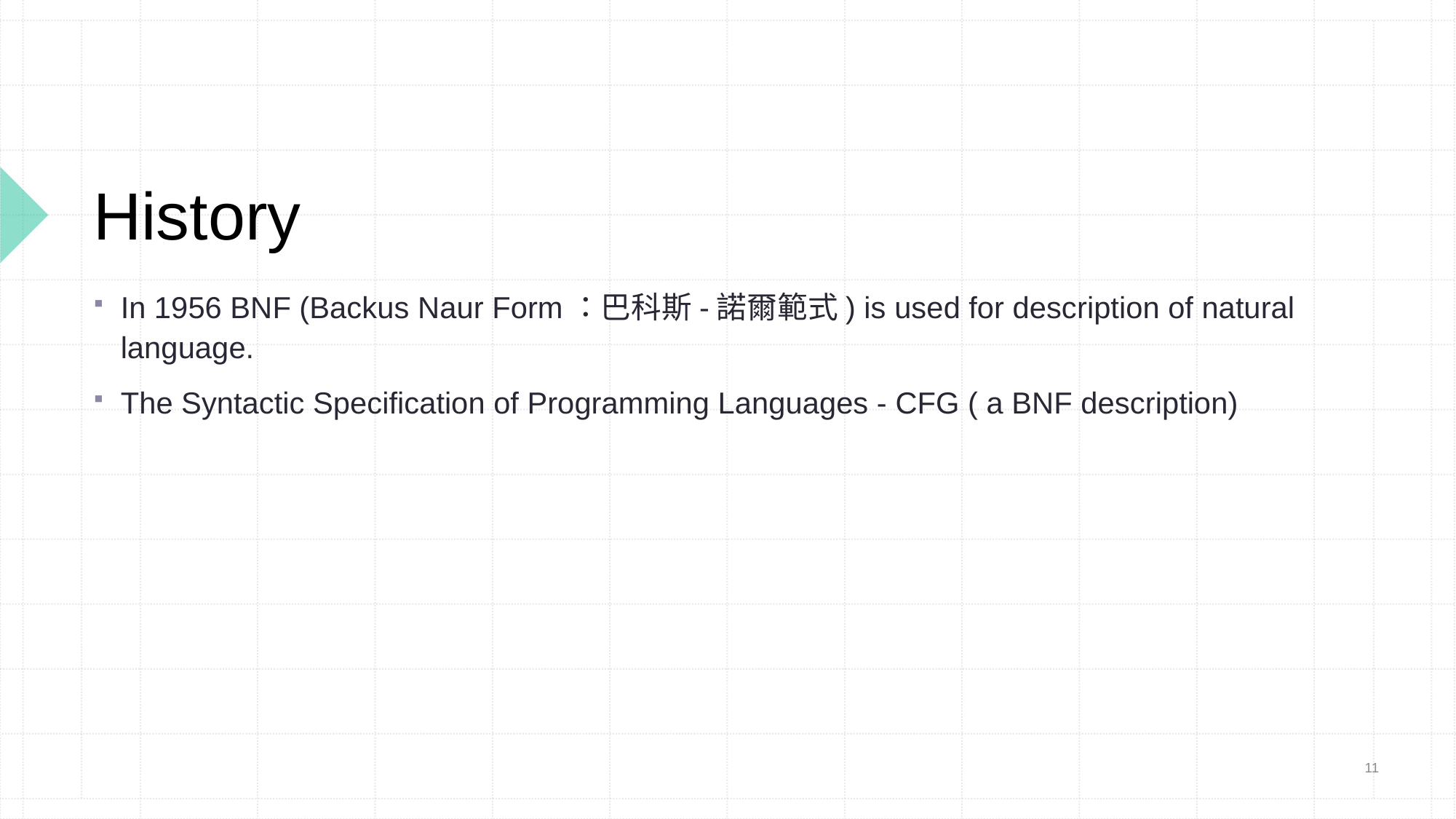

# History
In 1956 BNF (Backus Naur Form：巴科斯-諾爾範式) is used for description of natural language.
The Syntactic Specification of Programming Languages - CFG ( a BNF description)

11